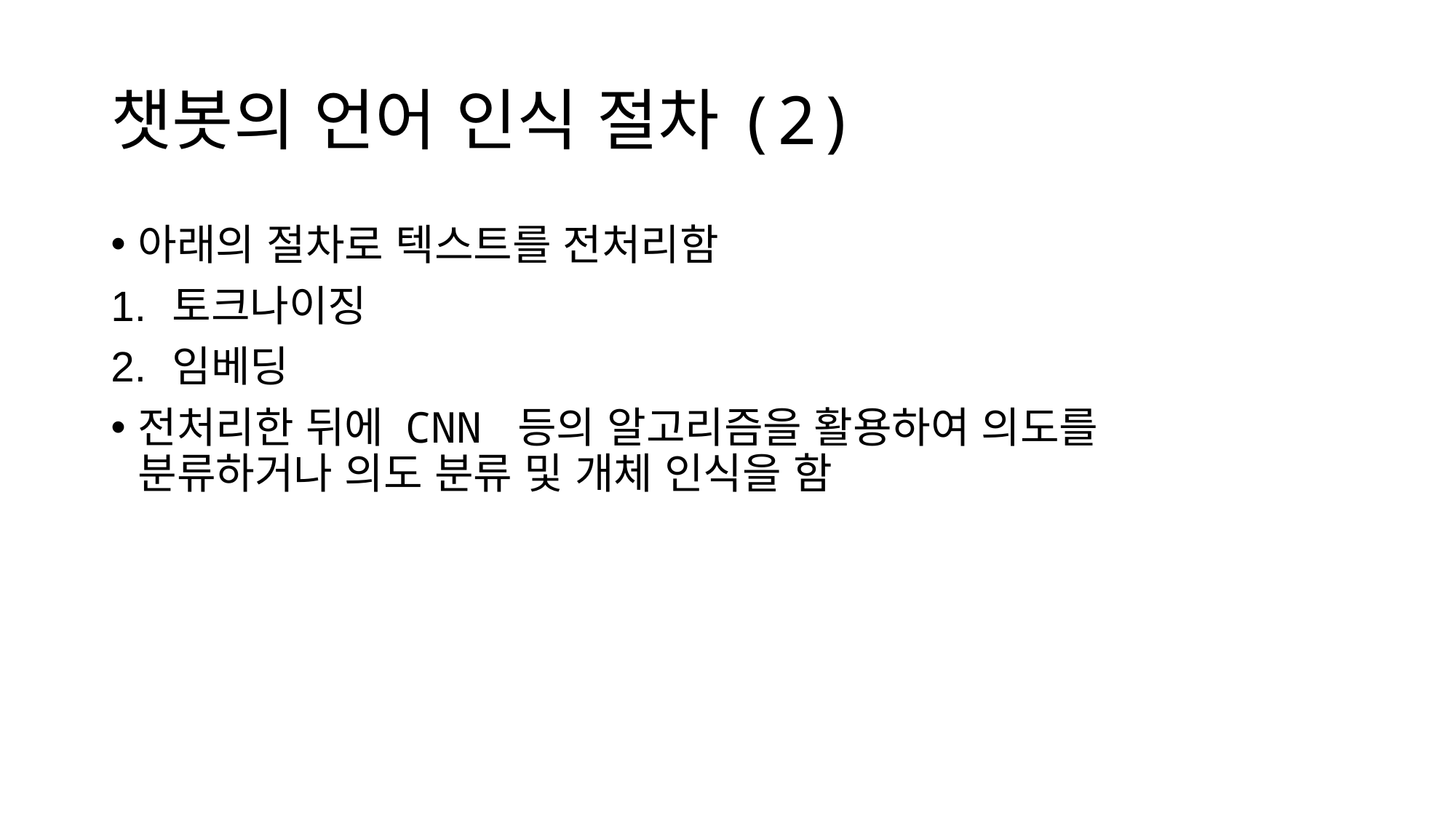

# 챗봇의 언어 인식 절차(2)
아래의 절차로 텍스트를 전처리함
토크나이징
임베딩
전처리한 뒤에 CNN 등의 알고리즘을 활용하여 의도를
분류하거나 의도 분류 및 개체 인식을 함